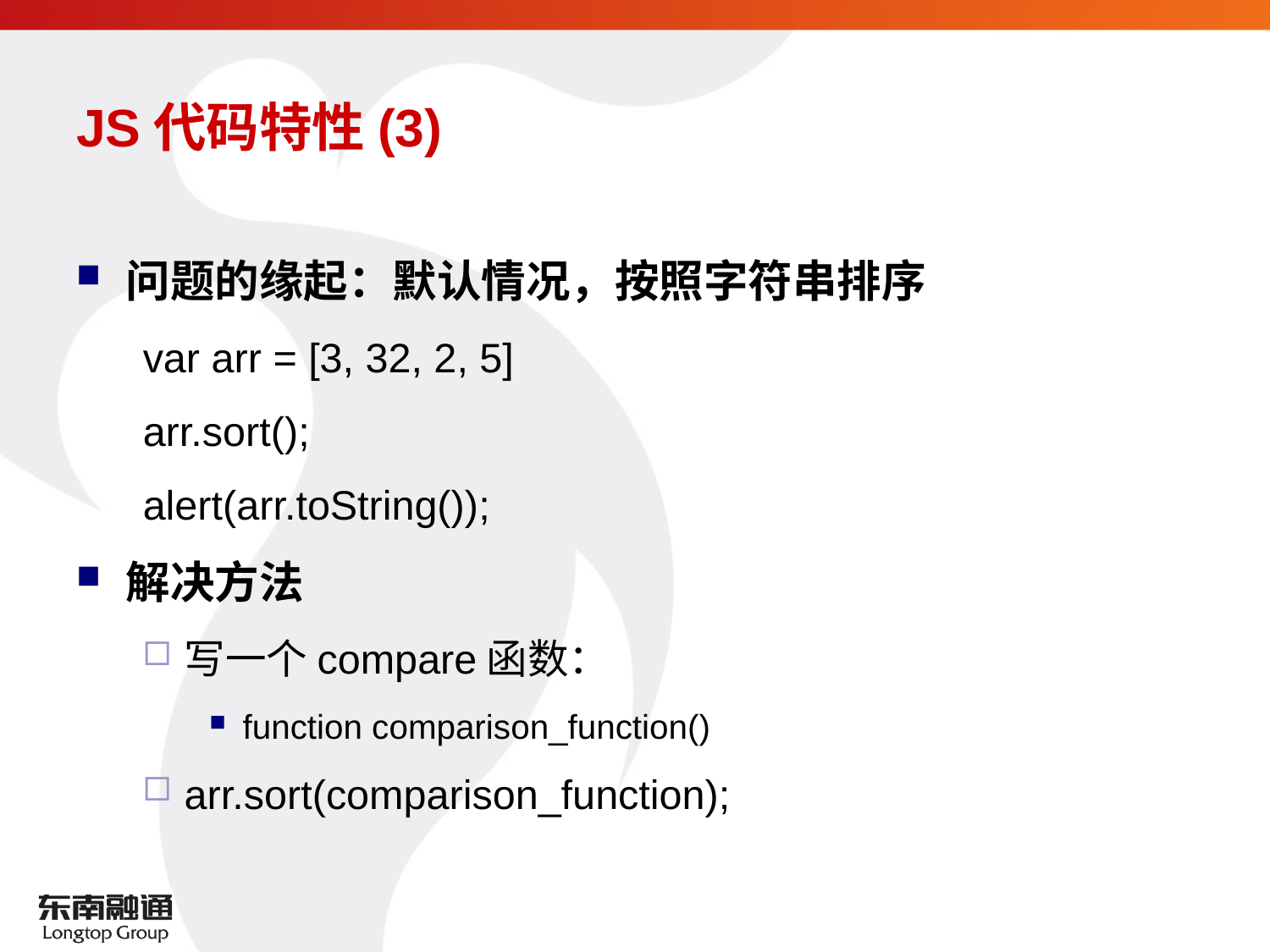

# JS代码特性(3)
问题的缘起：默认情况，按照字符串排序
var arr = [3, 32, 2, 5]
arr.sort();
alert(arr.toString());
解决方法
写一个compare函数：
function comparison_function()
arr.sort(comparison_function);